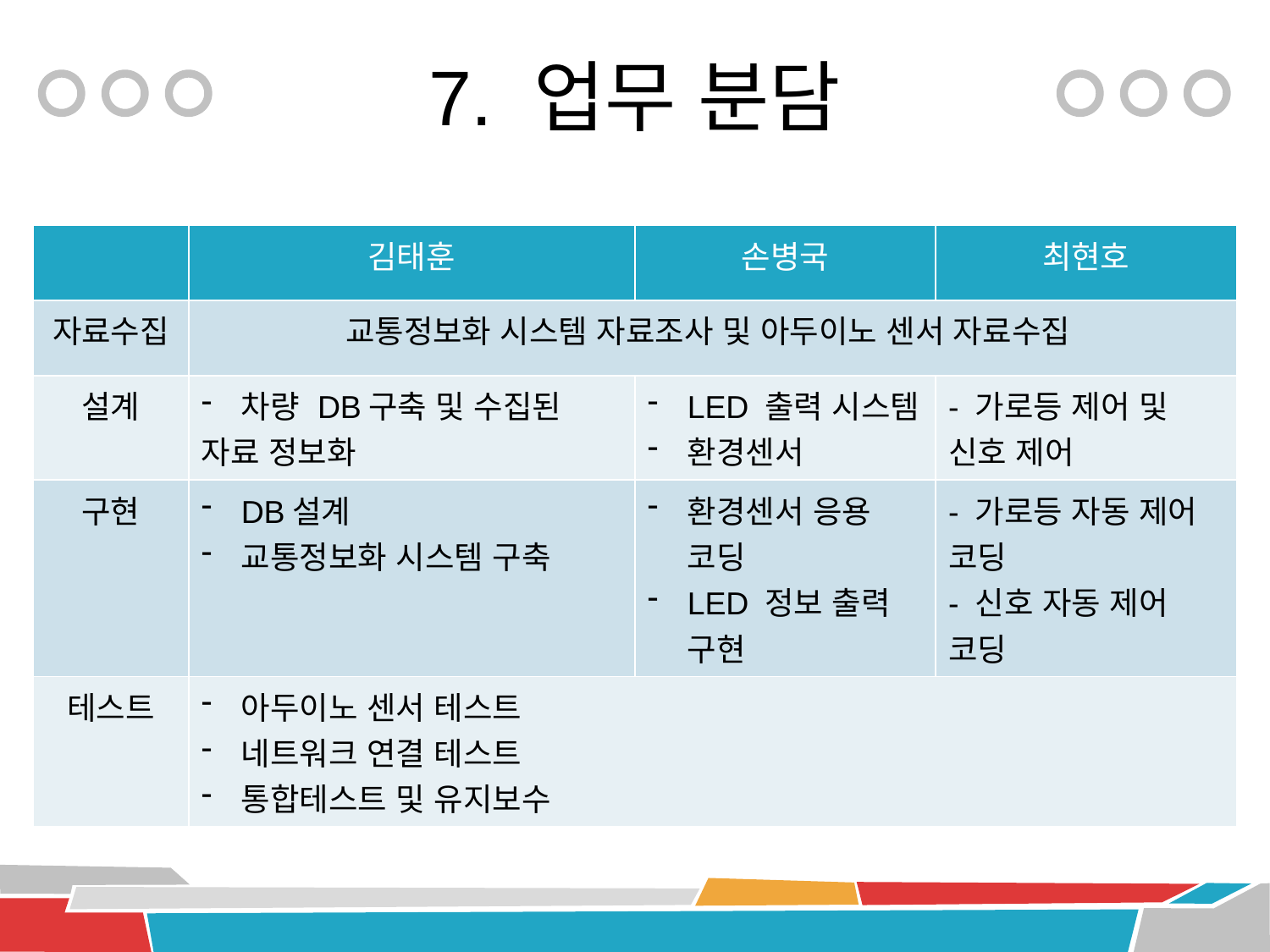

# 7. 업무 분담
|  | 김태훈 | 손병국 | 최현호 |
| --- | --- | --- | --- |
| 자료수집 | 교통정보화 시스템 자료조사 및 아두이노 센서 자료수집 |  |  |
| 설계 | 차량 DB구축 및 수집된 자료 정보화 | LED 출력 시스템 환경센서 | - 가로등 제어 및 신호 제어 |
| 구현 | DB설계 교통정보화 시스템 구축 | 환경센서 응용 코딩 LED 정보 출력 구현 | - 가로등 자동 제어 코딩 - 신호 자동 제어 코딩 |
| 테스트 | 아두이노 센서 테스트 네트워크 연결 테스트 통합테스트 및 유지보수 |  |  |